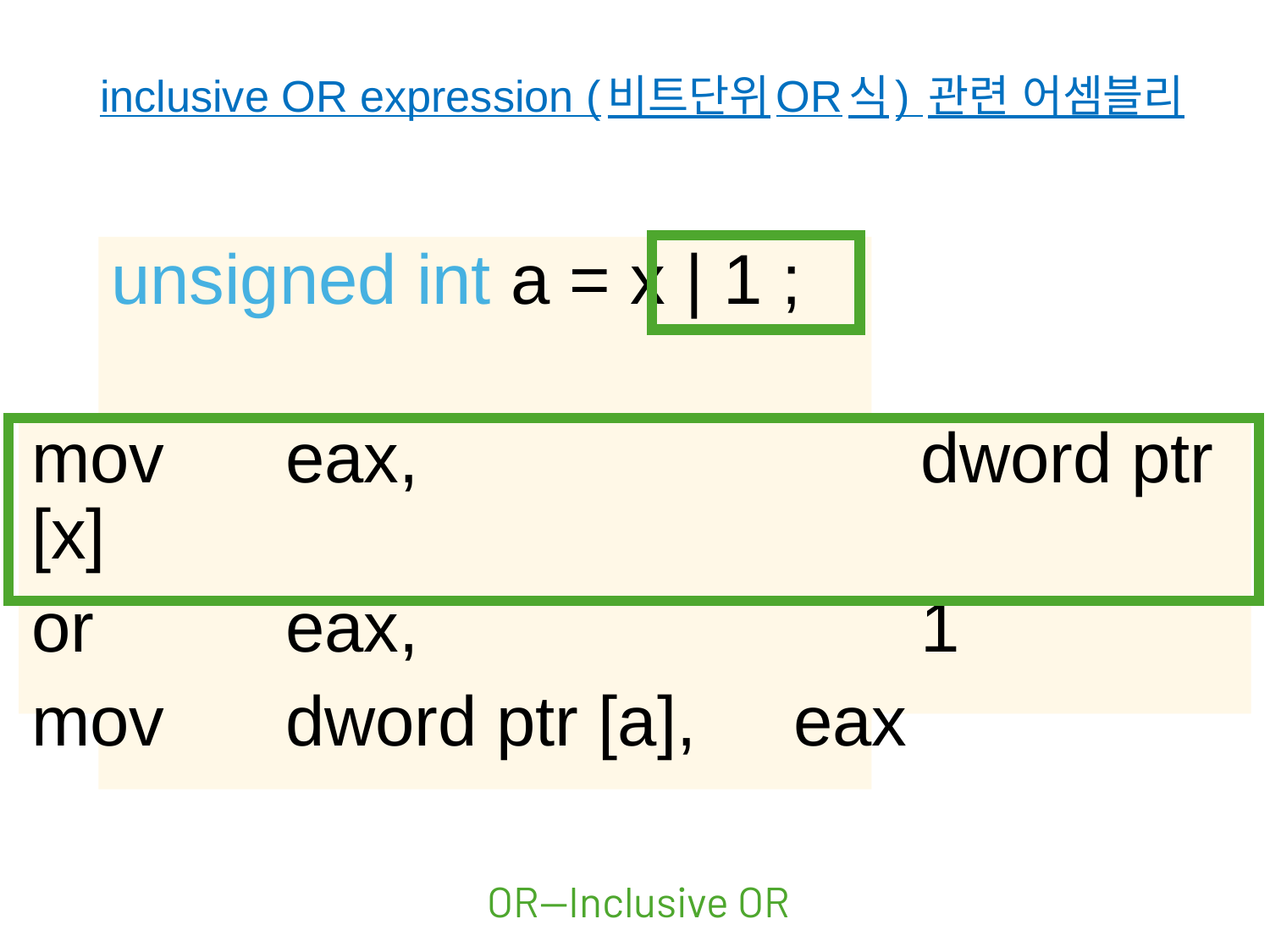

# inclusive OR expression (비트단위OR식) 관련 어셈블리

unsigned int a = x | 1 ;
mov	eax,				dword ptr [x]
or		eax,				1
mov	dword ptr [a],	eax

OR—Inclusive OR